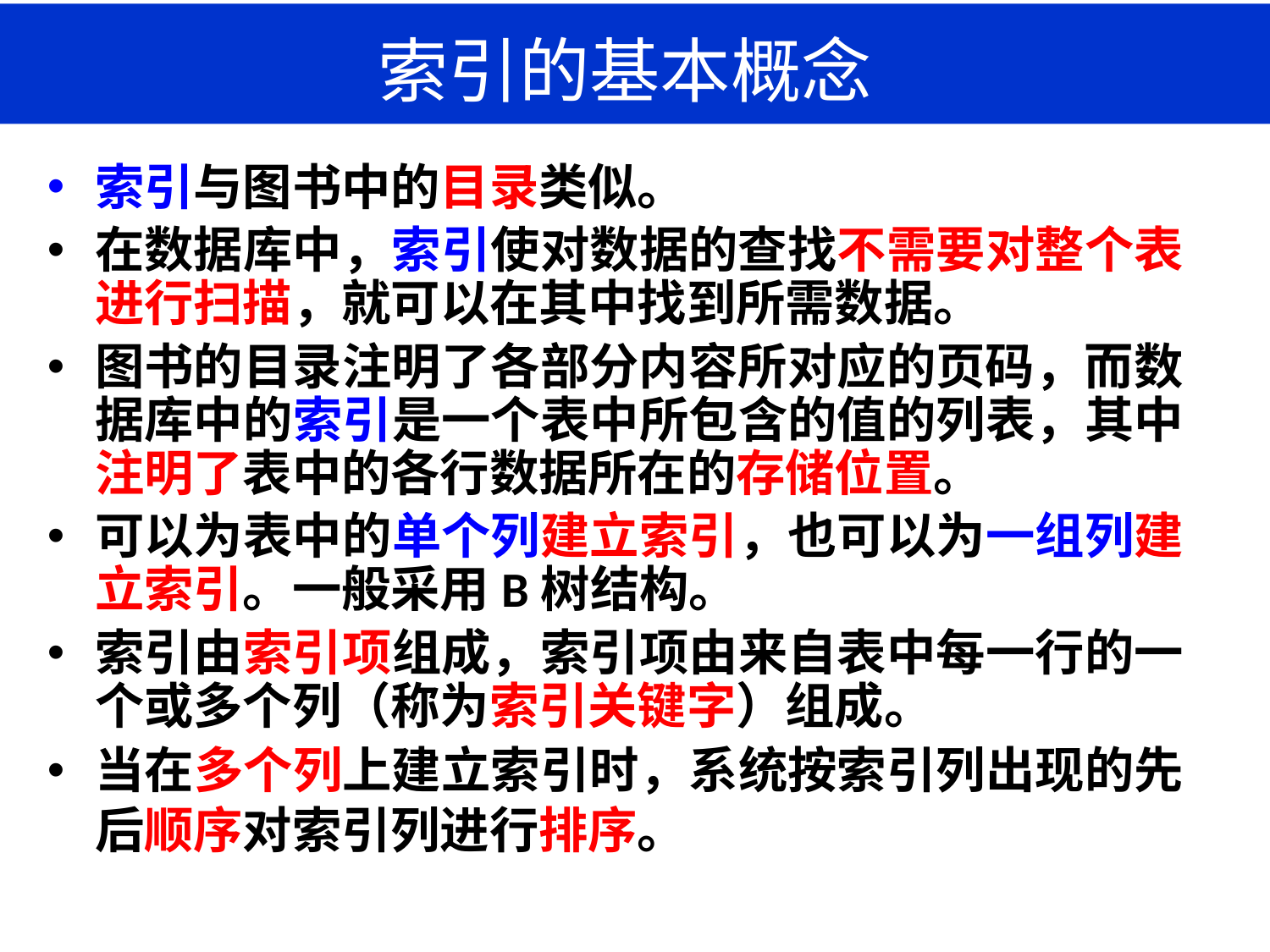

# 索引的基本概念
索引与图书中的目录类似。
在数据库中，索引使对数据的查找不需要对整个表进行扫描，就可以在其中找到所需数据。
图书的目录注明了各部分内容所对应的页码，而数据库中的索引是一个表中所包含的值的列表，其中注明了表中的各行数据所在的存储位置。
可以为表中的单个列建立索引，也可以为一组列建立索引。一般采用B树结构。
索引由索引项组成，索引项由来自表中每一行的一个或多个列（称为索引关键字）组成。
当在多个列上建立索引时，系统按索引列出现的先后顺序对索引列进行排序。